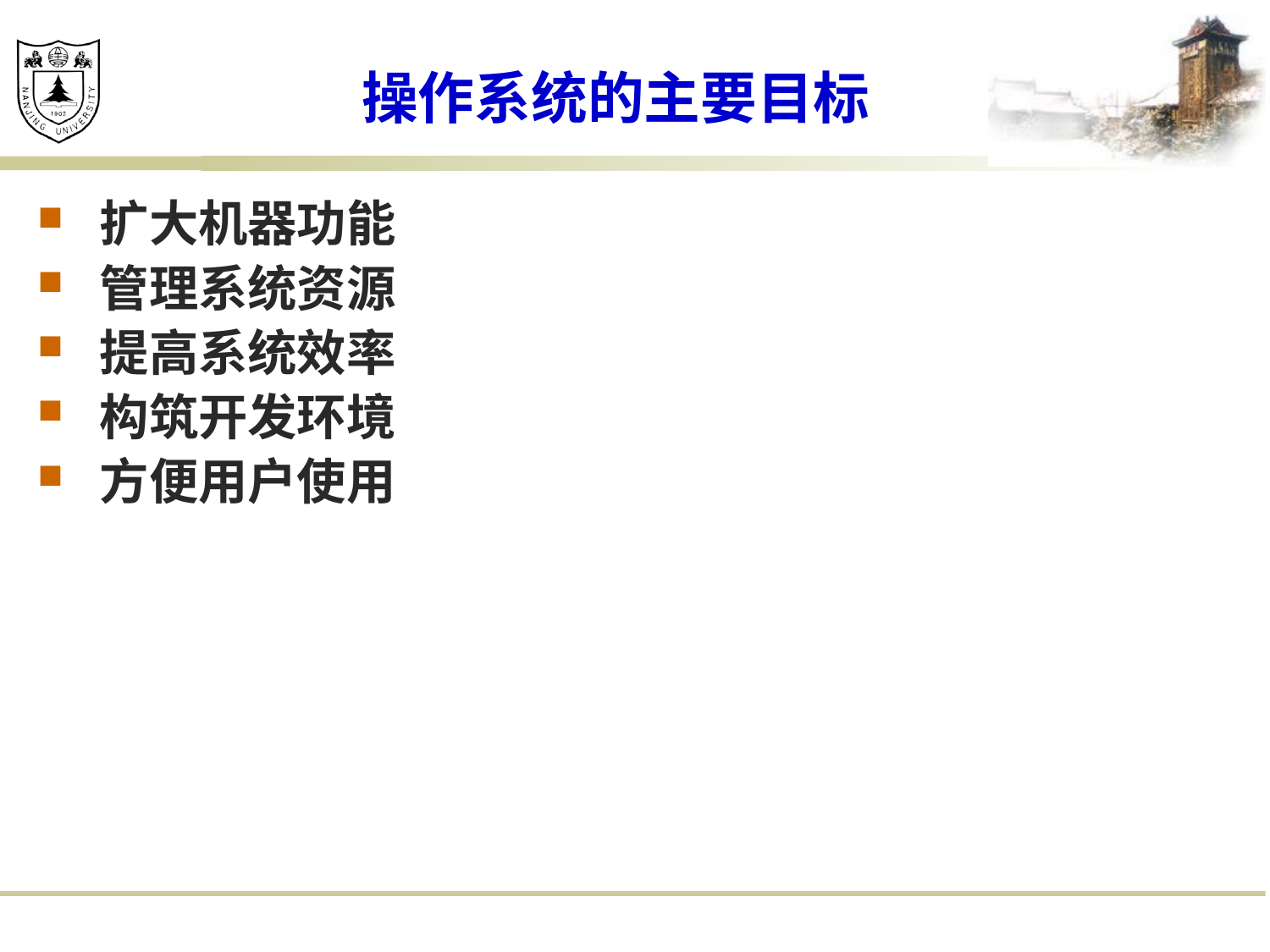

# 操作系统的主要目标
扩大机器功能
管理系统资源
提高系统效率
构筑开发环境
方便用户使用

7